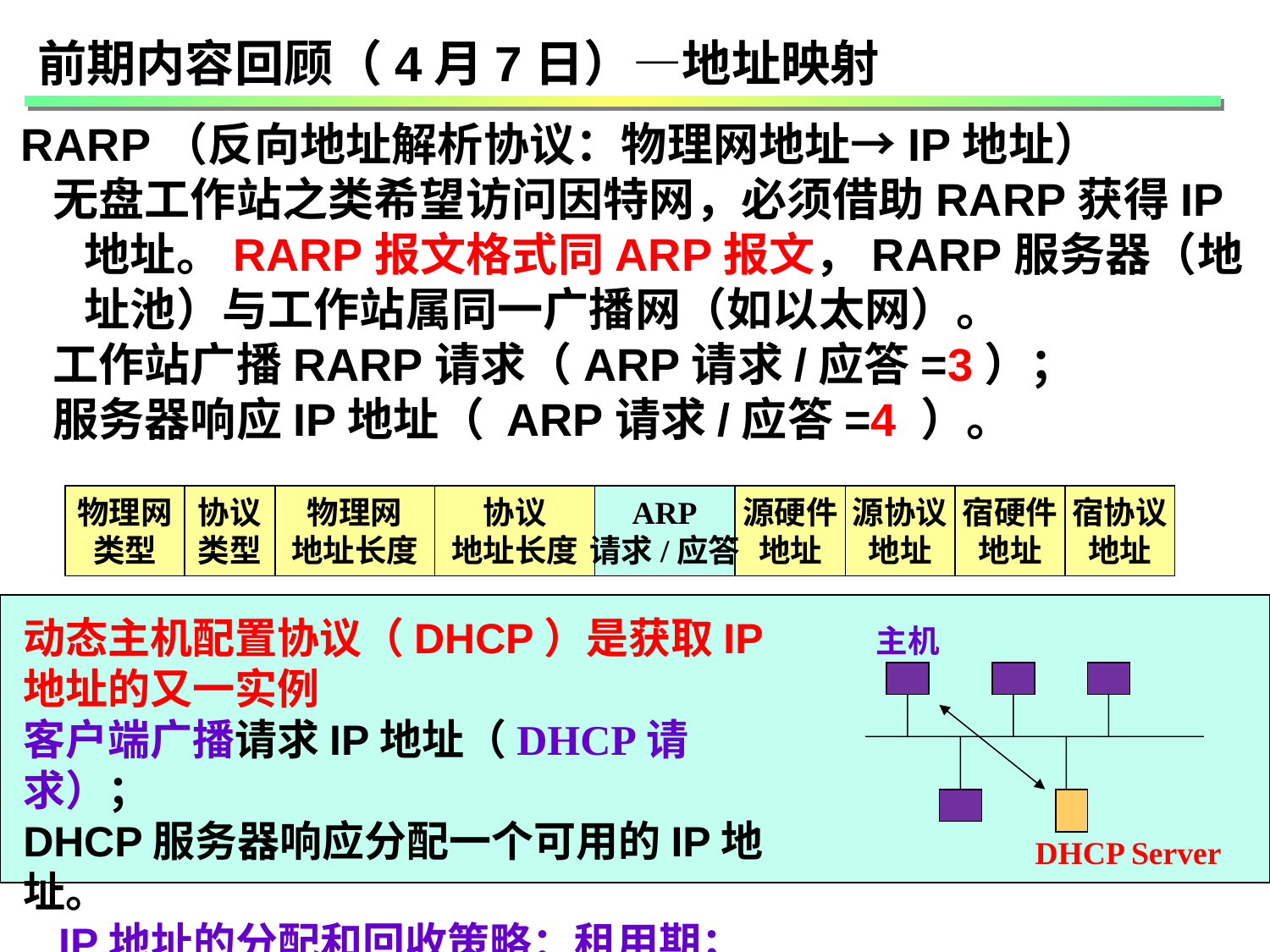

前期内容回顾（4月7日）—地址映射

RARP（反向地址解析协议：物理网地址→IP地址）
  无盘工作站之类希望访问因特网，必须借助RARP获得IP地址。RARP报文格式同ARP报文，RARP服务器（地址池）与工作站属同一广播网（如以太网）。
  工作站广播RARP请求（ARP请求/应答=3）；
  服务器响应IP地址（ ARP请求/应答=4 ）。
物理网
类型
协议
类型
物理网
地址长度
协议
地址长度
ARP
请求/应答
源硬件
地址
源协议
地址
宿硬件
地址
宿协议
地址

动态主机配置协议（DHCP）是获取IP地址的又一实例
客户端广播请求IP地址（DHCP请求）；
DHCP服务器响应分配一个可用的IP地址。
   IP地址的分配和回收策略：租用期；
主机

DHCP Server